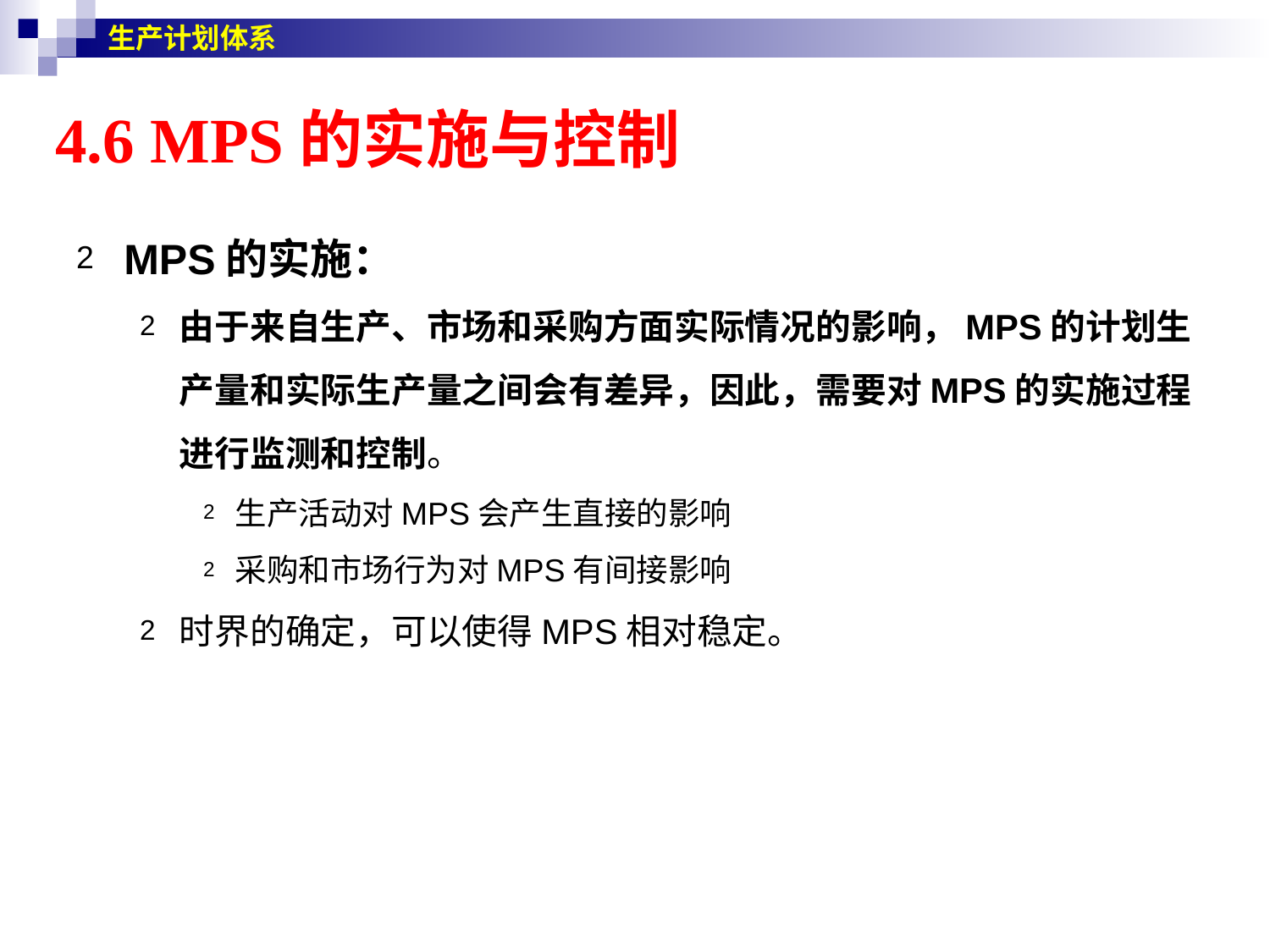

生产计划体系
# 4.6 MPS的实施与控制
MPS的实施：
由于来自生产、市场和采购方面实际情况的影响，MPS的计划生产量和实际生产量之间会有差异，因此，需要对MPS的实施过程进行监测和控制。
生产活动对MPS会产生直接的影响
采购和市场行为对MPS有间接影响
时界的确定，可以使得MPS相对稳定。